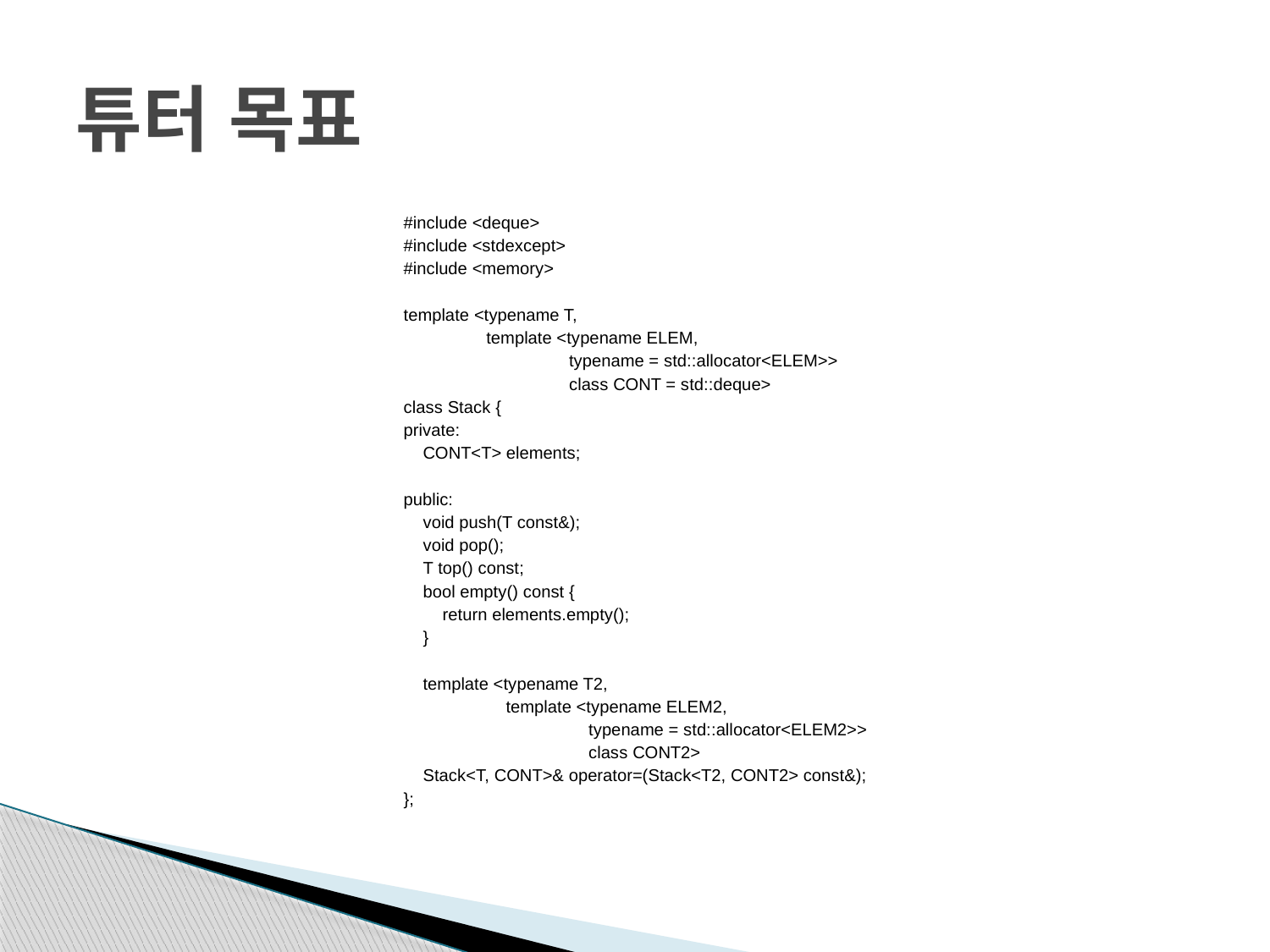

# 튜터 목표
#include <deque>
#include <stdexcept>
#include <memory>

template <typename T,
                 template <typename ELEM,
                                  typename = std::allocator<ELEM>>
                                  class CONT = std::deque>
class Stack {
private:
    CONT<T> elements;

public:
    void push(T const&);
    void pop();
    T top() const;
    bool empty() const {
        return elements.empty();
    }

    template <typename T2,
                     template <typename ELEM2,
                                      typename = std::allocator<ELEM2>>
                                      class CONT2>
    Stack<T, CONT>& operator=(Stack<T2, CONT2> const&);
};